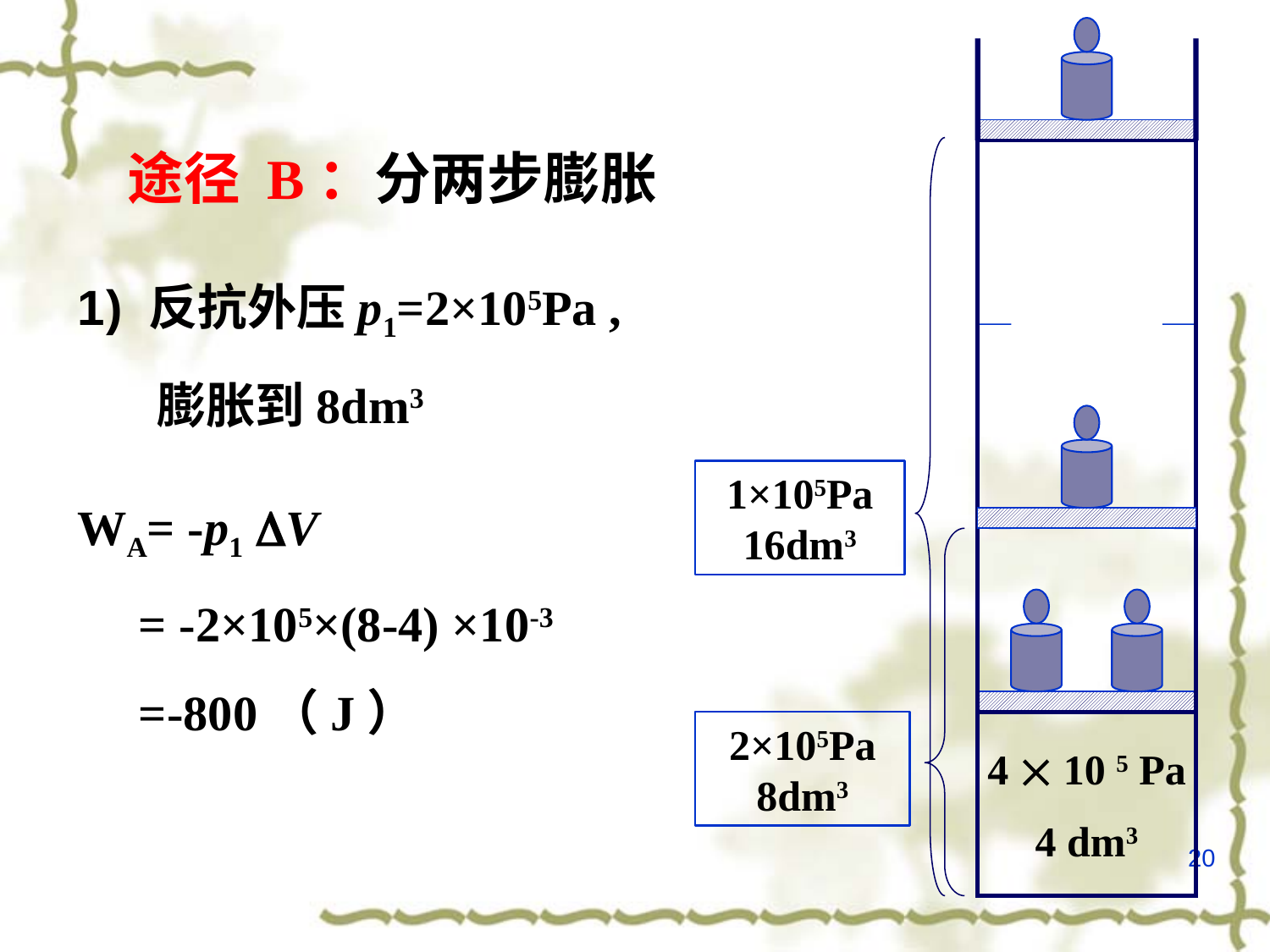

4 × 10 5 Pa
4 dm3
途径 B：分两步膨胀

反抗外压p1=2×105Pa ,
      膨胀到8dm3
WA= -p1 ΔV
     = -2×105×(8-4) ×10-3
     =-800（J）
1×105Pa
16dm3

2×105Pa
8dm3
20